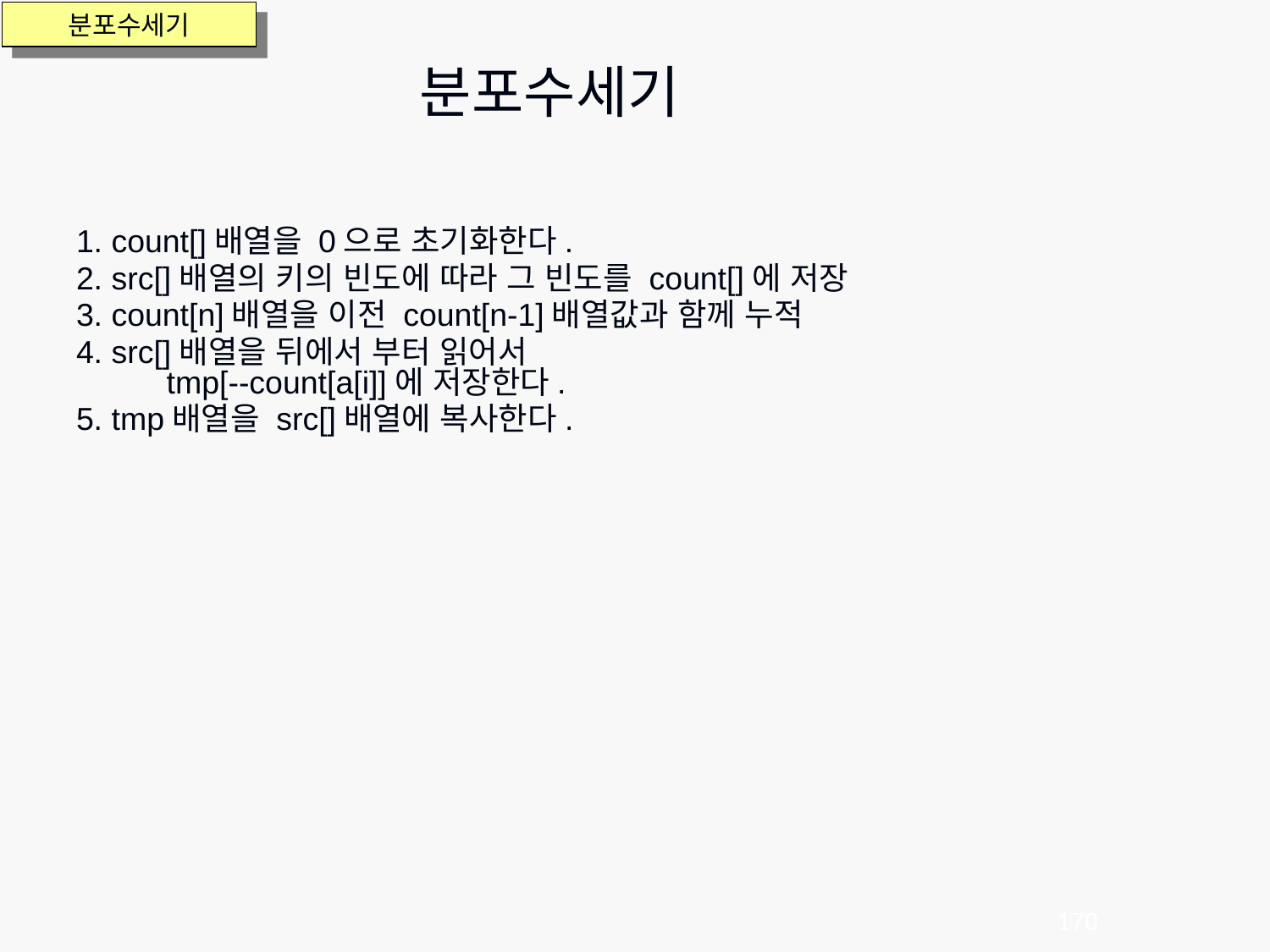

분포수세기
1. count[]배열을 0으로 초기화한다.
2. src[]배열의 키의 빈도에 따라 그 빈도를 count[]에 저장
3. count[n]배열을 이전 count[n-1]배열값과 함께 누적
4. src[]배열을 뒤에서 부터 읽어서
 tmp[--count[a[i]]에 저장한다.
5. tmp배열을 src[]배열에 복사한다.

분포수세기
170